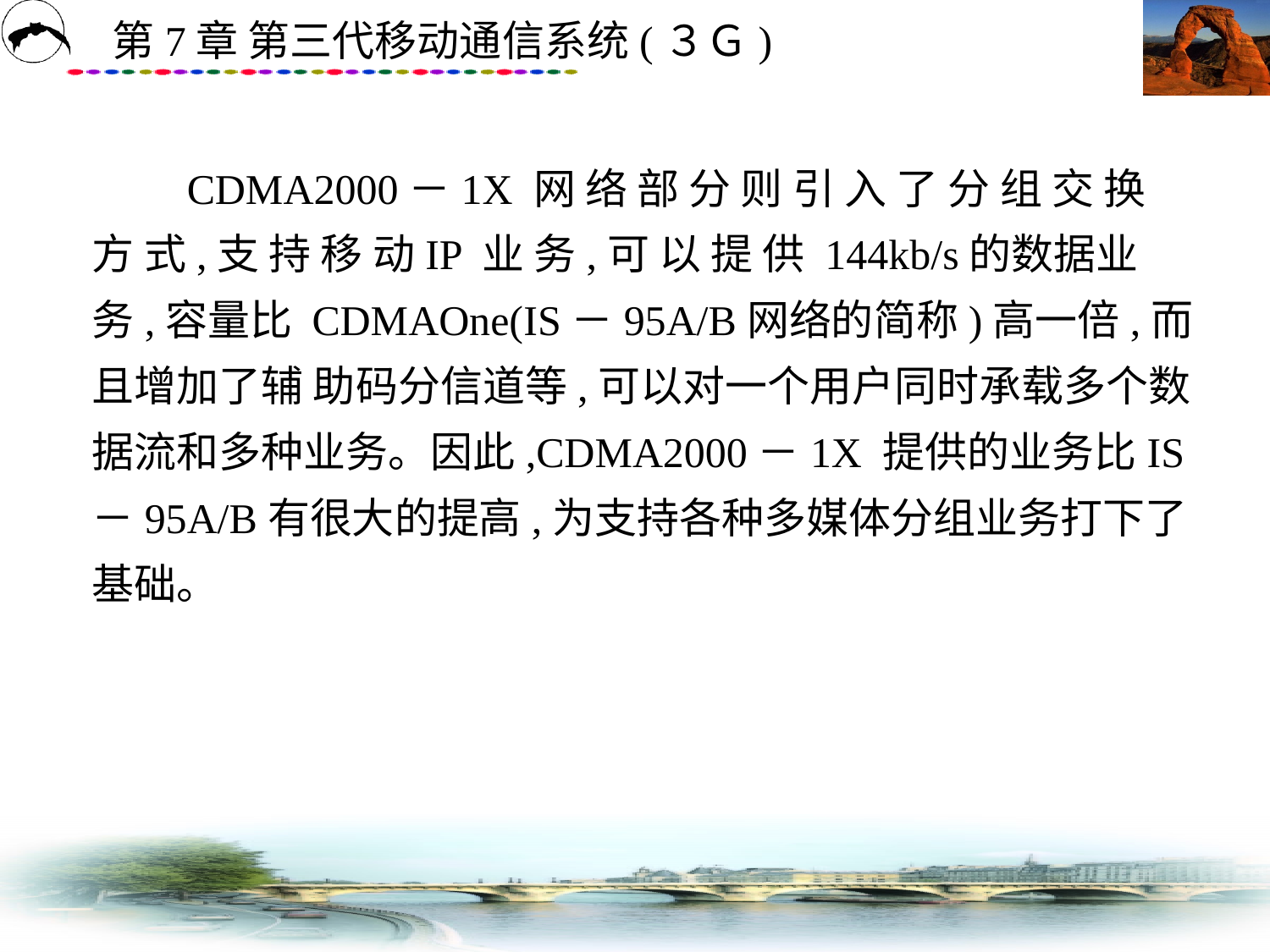

# CDMA2000－1X 网 络 部 分 则 引 入 了 分 组 交 换 方 式,支 持 移 动IP 业 务,可 以 提 供 144kb/s的数据业务,容量比 CDMAOne(IS－95A/B网络的简称)高一倍,而且增加了辅 助码分信道等,可以对一个用户同时承载多个数据流和多种业务。因此,CDMA2000－1X 提供的业务比IS－95A/B有很大的提高,为支持各种多媒体分组业务打下了基础。